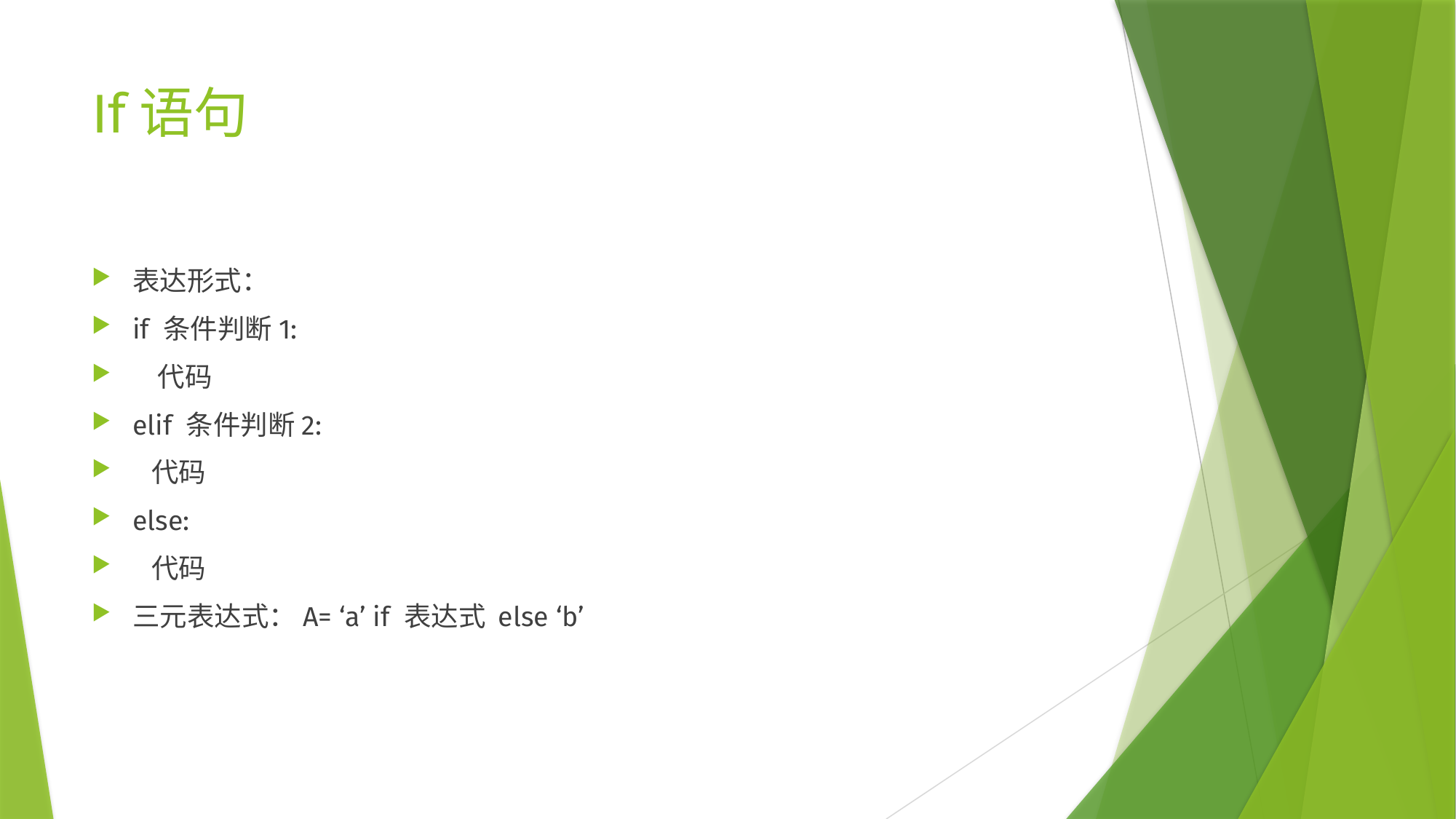

# If语句
表达形式：
if 条件判断1:
   代码
elif 条件判断2:
  代码
else:
  代码
三元表达式：A= ‘a’ if 表达式 else ‘b’